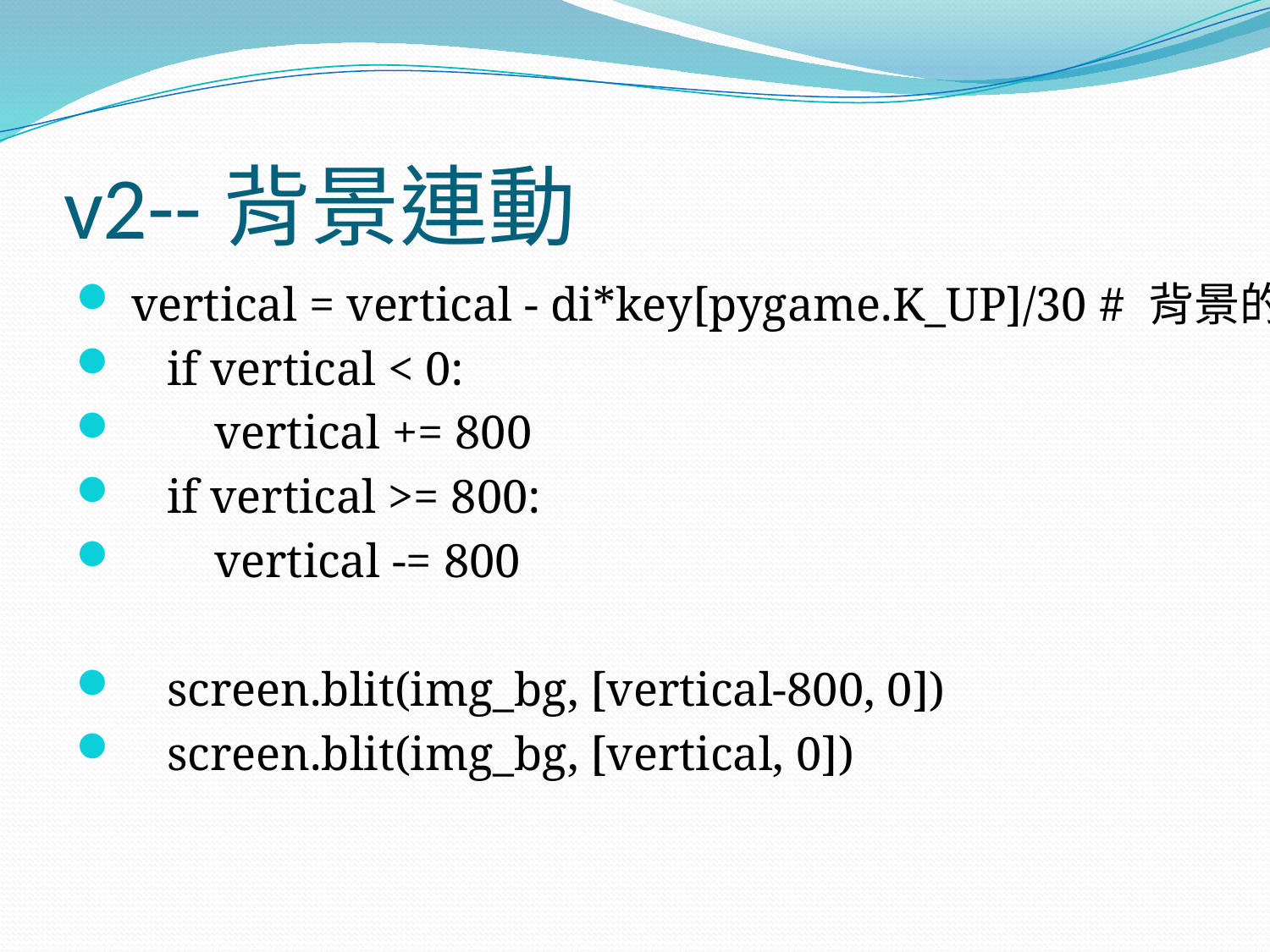

# v2--背景連動
 vertical = vertical - di*key[pygame.K_UP]/30 # 背景的垂直位置
    if vertical < 0:
        vertical += 800
    if vertical >= 800:
        vertical -= 800

    screen.blit(img_bg, [vertical-800, 0])
    screen.blit(img_bg, [vertical, 0])